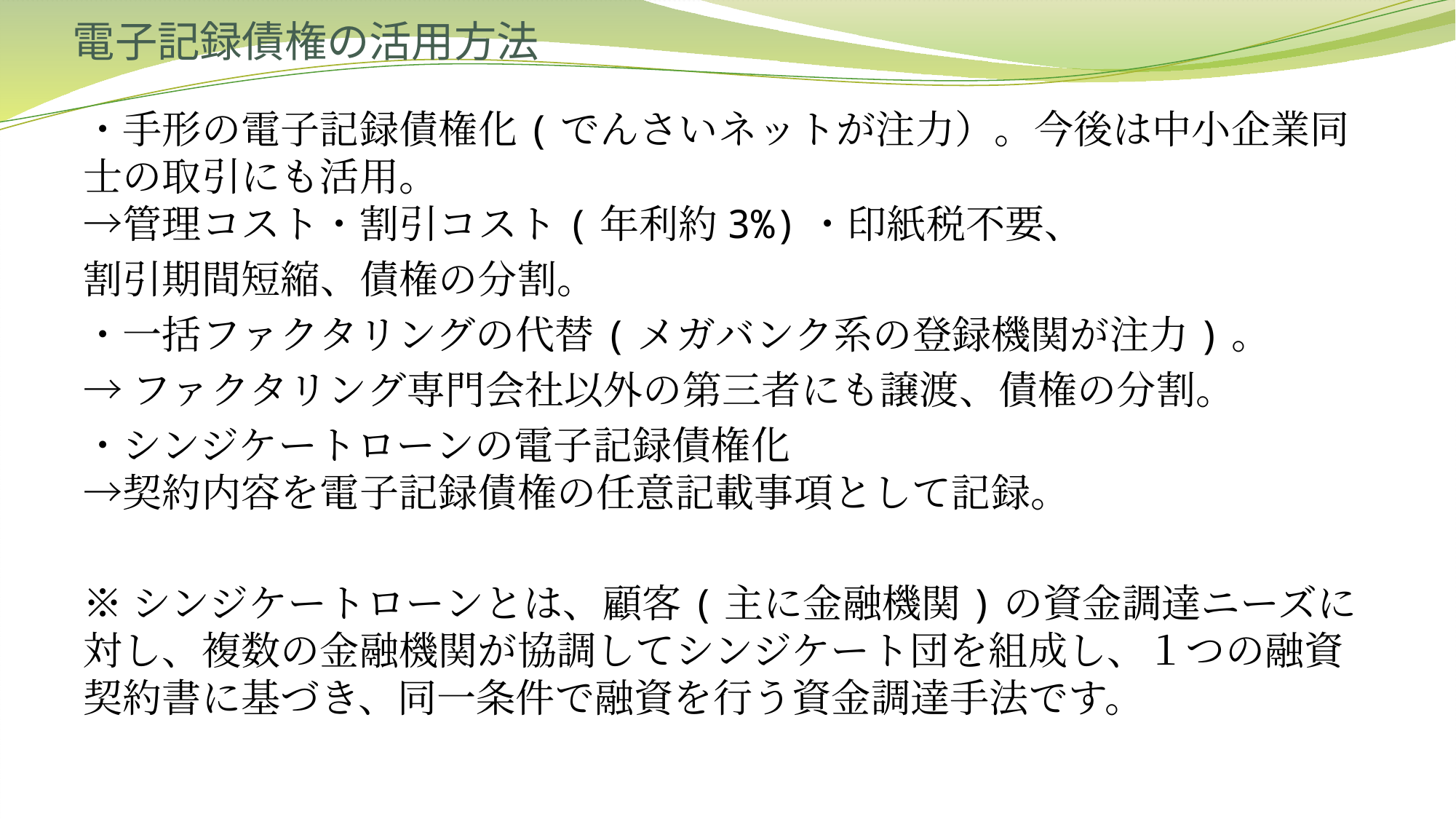

# 電子記録債権の活用方法
・手形の電子記録債権化(でんさいネットが注力）。今後は中小企業同士の取引にも活用。
→管理コスト・割引コスト(年利約3%)・印紙税不要、
割引期間短縮、債権の分割。
・一括ファクタリングの代替(メガバンク系の登録機関が注力)。
→ファクタリング専門会社以外の第三者にも譲渡、債権の分割。
・シンジケートローンの電子記録債権化
→契約内容を電子記録債権の任意記載事項として記録。

※シンジケートローンとは、顧客(主に金融機関)の資金調達ニーズに対し、複数の金融機関が協調してシンジケート団を組成し、１つの融資契約書に基づき、同一条件で融資を行う資金調達手法です。